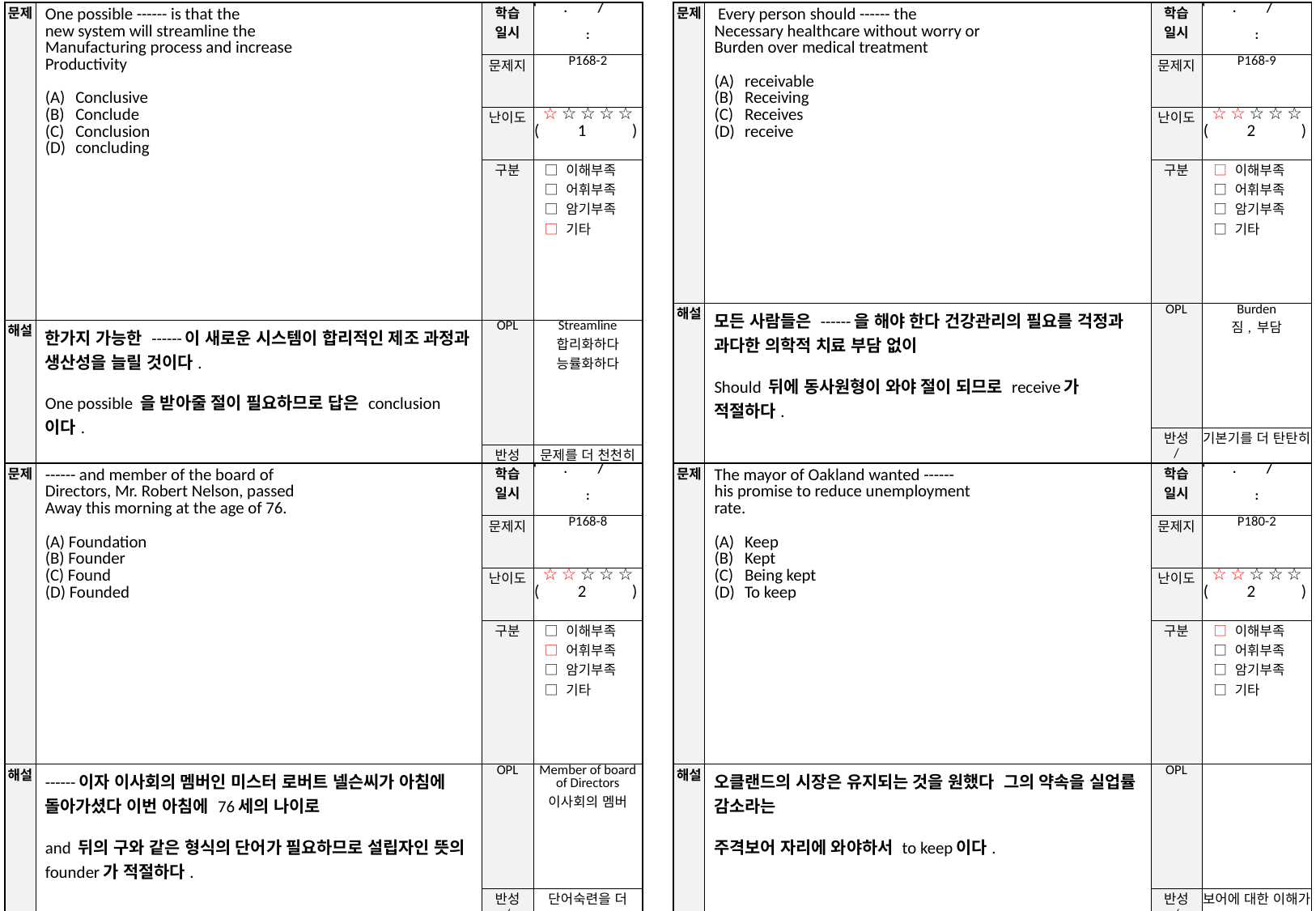

| 문제 | One possible ------ is that the new system will streamline the Manufacturing process and increase Productivity Conclusive Conclude Conclusion concluding | 학습 일시 | ‘ . / : |
| --- | --- | --- | --- |
|  |  | 문제지 | P168-2 |
|  |  | 난이도 | ☆ ☆ ☆ ☆ ☆ ( 1 ) |
|  |  | 구분 | □ 이해부족 □ 어휘부족 □ 암기부족 □ 기타 |
| 해설 | 한가지 가능한 ------이 새로운 시스템이 합리적인 제조 과정과 생산성을 늘릴 것이다. One possible 을 받아줄 절이 필요하므로 답은 conclusion이다. | OPL | Streamline 합리화하다 능률화하다 |
|  |  | 반성 / 각오 | 문제를 더 천천히 읽어야 겠다. |
| 정답 | (C) Conclusion | 복습 | ○ ○ ○ ○ ○ |
| 문제 | Every person should ------ the Necessary healthcare without worry or Burden over medical treatment receivable Receiving Receives receive | 학습 일시 | ‘ . / : |
| --- | --- | --- | --- |
|  |  | 문제지 | P168-9 |
|  |  | 난이도 | ☆ ☆ ☆ ☆ ☆ ( 2 ) |
|  |  | 구분 | □ 이해부족 □ 어휘부족 □ 암기부족 □ 기타 |
| 해설 | 모든 사람들은 ------을 해야 한다 건강관리의 필요를 걱정과 과다한 의학적 치료 부담 없이 Should 뒤에 동사원형이 와야 절이 되므로 receive가 적절하다. | OPL | Burden 짐, 부담 |
|  |  | 반성 / 각오 | 기본기를 더 탄탄히 |
| 정답 | (D) receive | 복습 | ○ ○ ○ ○ ○ |
| 문제 | ------ and member of the board of Directors, Mr. Robert Nelson, passed Away this morning at the age of 76. (A) Foundation (B) Founder (C) Found (D) Founded | 학습 일시 | ‘ . / : |
| --- | --- | --- | --- |
|  |  | 문제지 | P168-8 |
|  |  | 난이도 | ☆ ☆ ☆ ☆ ☆ ( 2 ) |
|  |  | 구분 | □ 이해부족 □ 어휘부족 □ 암기부족 □ 기타 |
| 해설 | ------이자 이사회의 멤버인 미스터 로버트 넬슨씨가 아침에 돌아가셨다 이번 아침에 76세의 나이로 and 뒤의 구와 같은 형식의 단어가 필요하므로 설립자인 뜻의 founder가 적절하다. | OPL | Member of board of Directors 이사회의 멤버 |
|  |  | 반성 / 각오 | 단어숙련을 더 열심히 |
| 정답 | (B) Founder | 복습 | ○ ○ ○ ○ ○ |
| 문제 | The mayor of Oakland wanted ------ his promise to reduce unemployment rate. Keep Kept Being kept To keep | 학습 일시 | ‘ . / : |
| --- | --- | --- | --- |
|  |  | 문제지 | P180-2 |
|  |  | 난이도 | ☆ ☆ ☆ ☆ ☆ ( 2 ) |
|  |  | 구분 | □ 이해부족 □ 어휘부족 □ 암기부족 □ 기타 |
| 해설 | 오클랜드의 시장은 유지되는 것을 원했다  그의 약속을 실업률 감소라는 주격보어 자리에 와야하서 to keep이다. | OPL |  |
|  |  | 반성 / 각오 | 보어에 대한 이해가 더 필요 |
| 정답 | (D) To keep | 복습 | ○ ○ ○ ○ ○ |